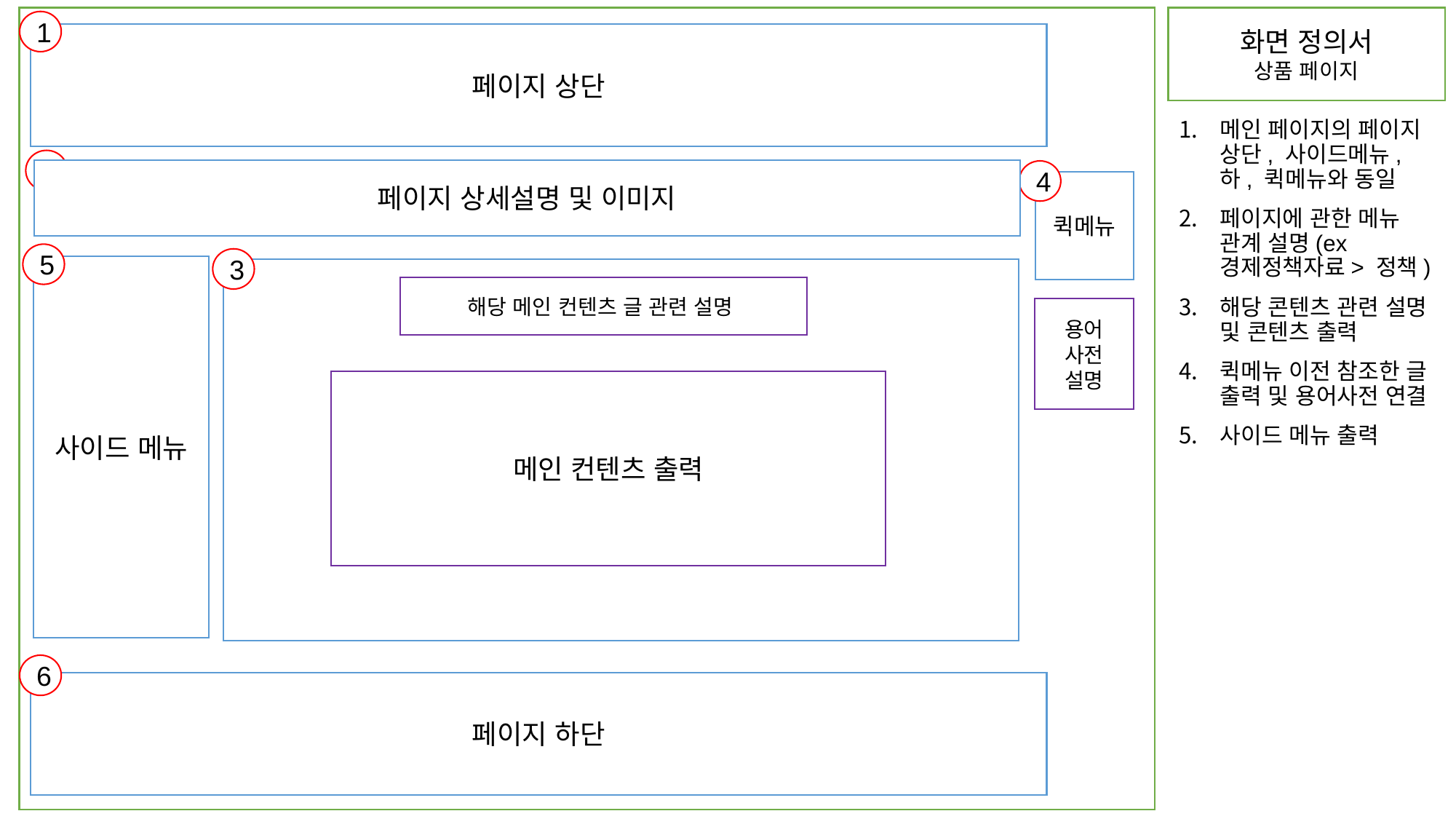

화면 정의서
상품 페이지
1
페이지 상단
메인 페이지의 페이지 상단, 사이드메뉴, 하, 퀵메뉴와 동일
페이지에 관한 메뉴 관계 설명(ex 경제정책자료> 정책)
해당 콘텐츠 관련 설명 및 콘텐츠 출력
퀵메뉴 이전 참조한 글 출력 및 용어사전 연결
사이드 메뉴 출력

2
페이지 상세설명 및 이미지
4
퀵메뉴
5
3
사이드 메뉴

해당 메인 컨텐츠 글 관련 설명
용어 사전 설명
메인 컨텐츠 출력
6
페이지 하단